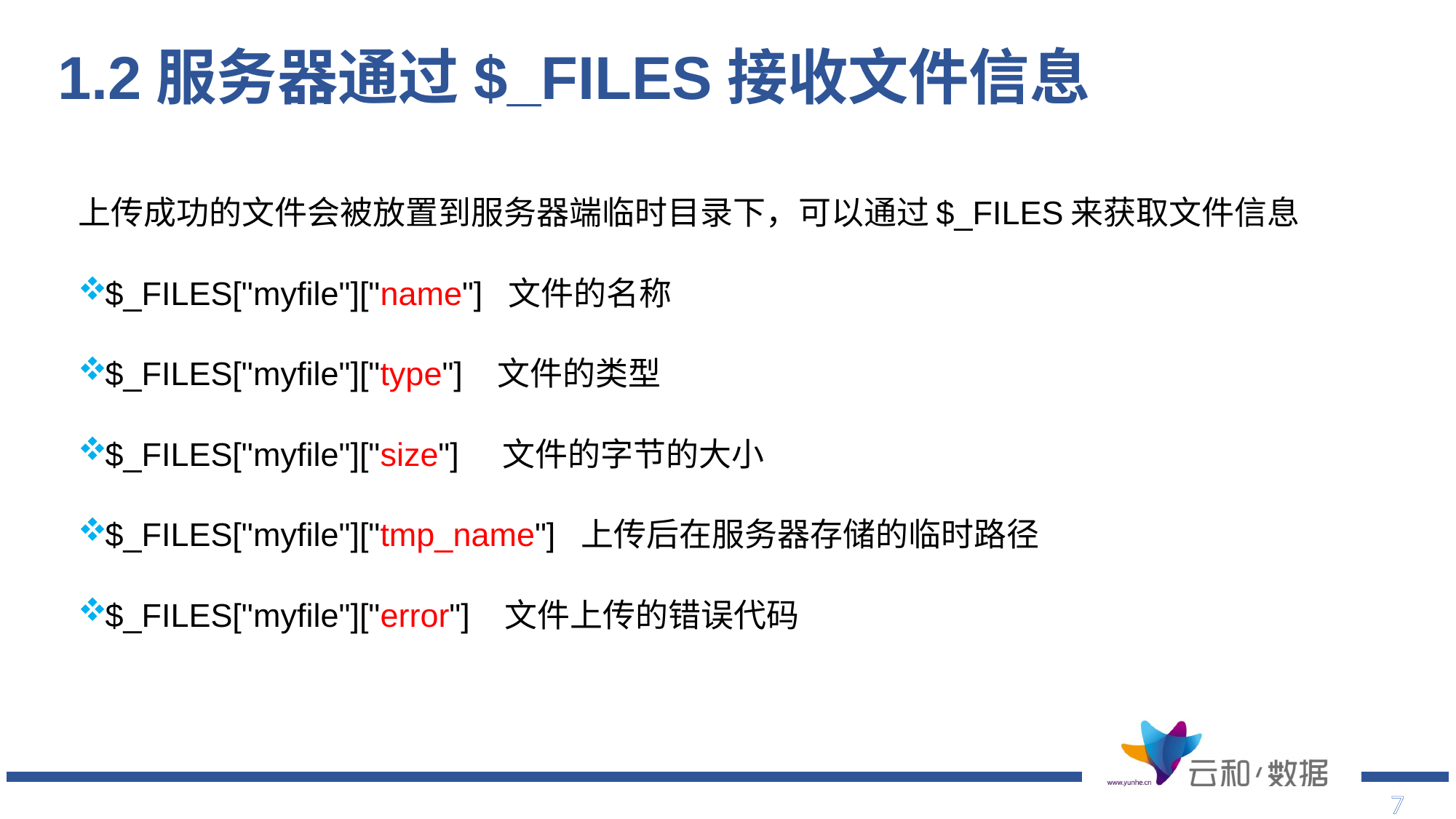

# 1.2服务器通过$_FILES接收文件信息
上传成功的文件会被放置到服务器端临时目录下，可以通过$_FILES来获取文件信息
$_FILES["myfile"]["name"]  文件的名称
$_FILES["myfile"]["type"]   文件的类型
$_FILES["myfile"]["size"]    文件的字节的大小
$_FILES["myfile"]["tmp_name"]  上传后在服务器存储的临时路径
$_FILES["myfile"]["error"]   文件上传的错误代码